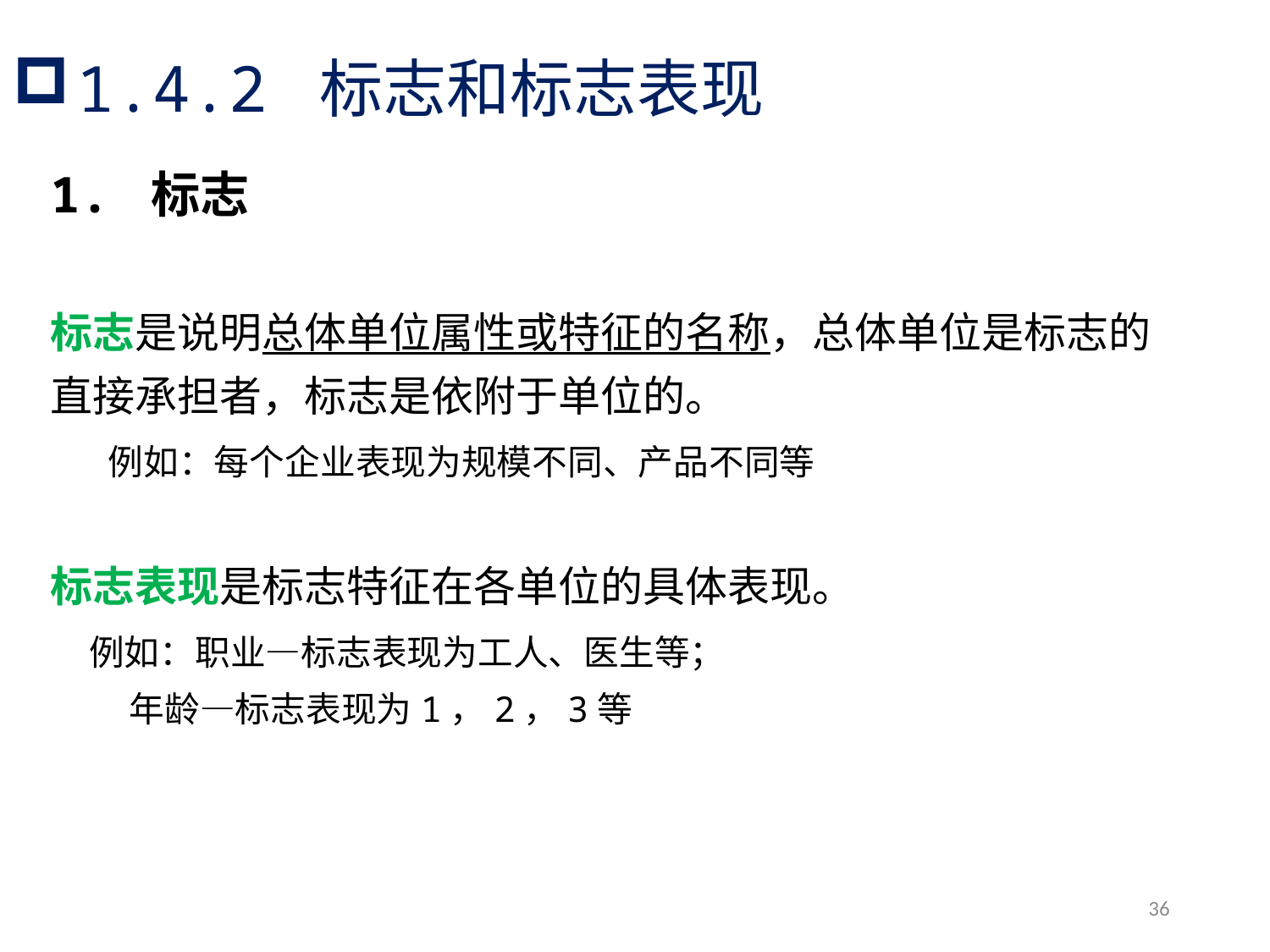

# 1.4.2 标志和标志表现
1. 标志

标志是说明总体单位属性或特征的名称，总体单位是标志的
直接承担者，标志是依附于单位的。
     例如：每个企业表现为规模不同、产品不同等

标志表现是标志特征在各单位的具体表现。
   例如：职业—标志表现为工人、医生等；
         年龄—标志表现为1，2，3等
36